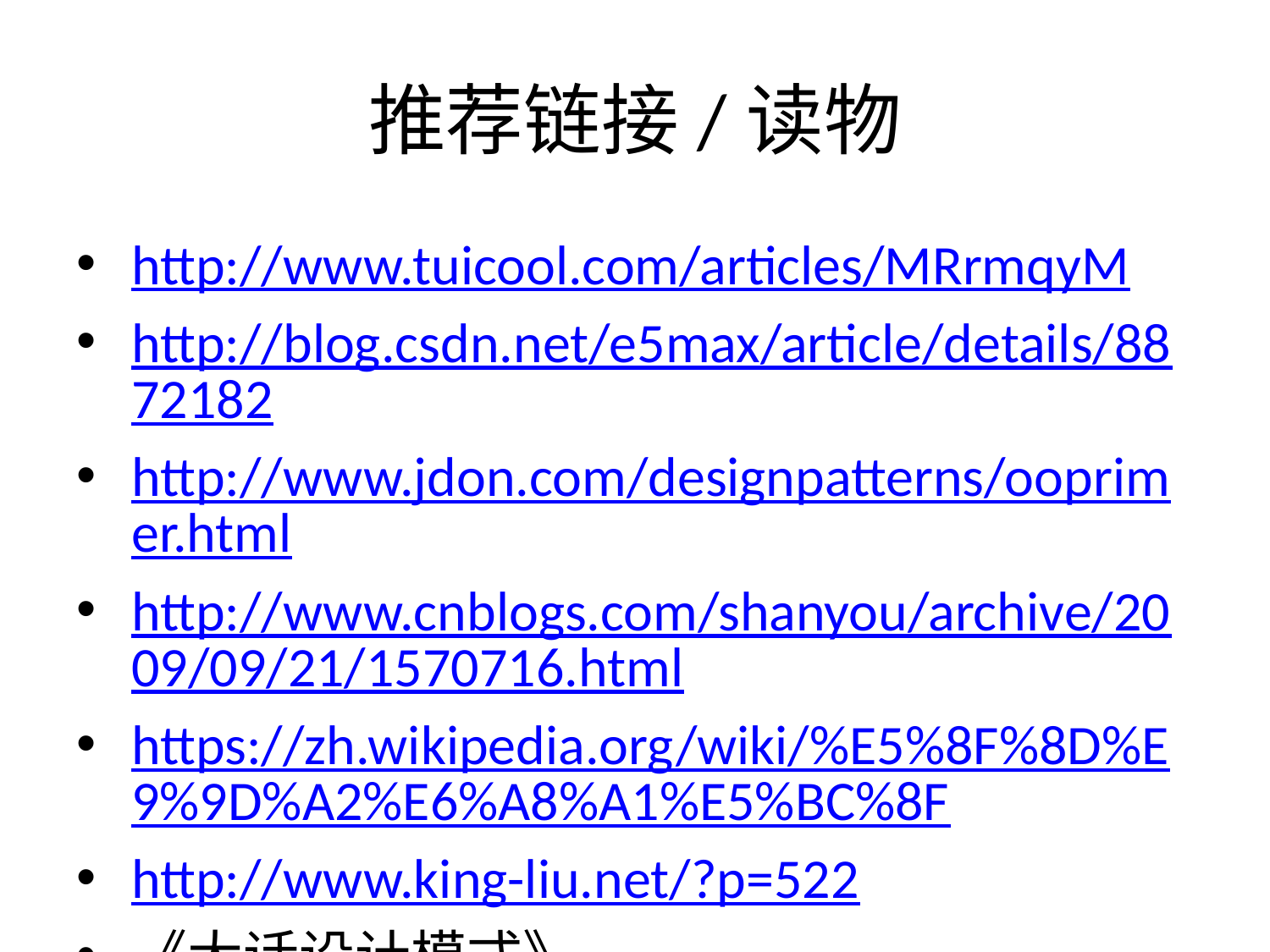

# 推荐链接/读物
http://www.tuicool.com/articles/MRrmqyM
http://blog.csdn.net/e5max/article/details/8872182
http://www.jdon.com/designpatterns/ooprimer.html
http://www.cnblogs.com/shanyou/archive/2009/09/21/1570716.html
https://zh.wikipedia.org/wiki/%E5%8F%8D%E9%9D%A2%E6%A8%A1%E5%BC%8F
http://www.king-liu.net/?p=522
《大话设计模式》
《O'Reilly：Head First设计模式》